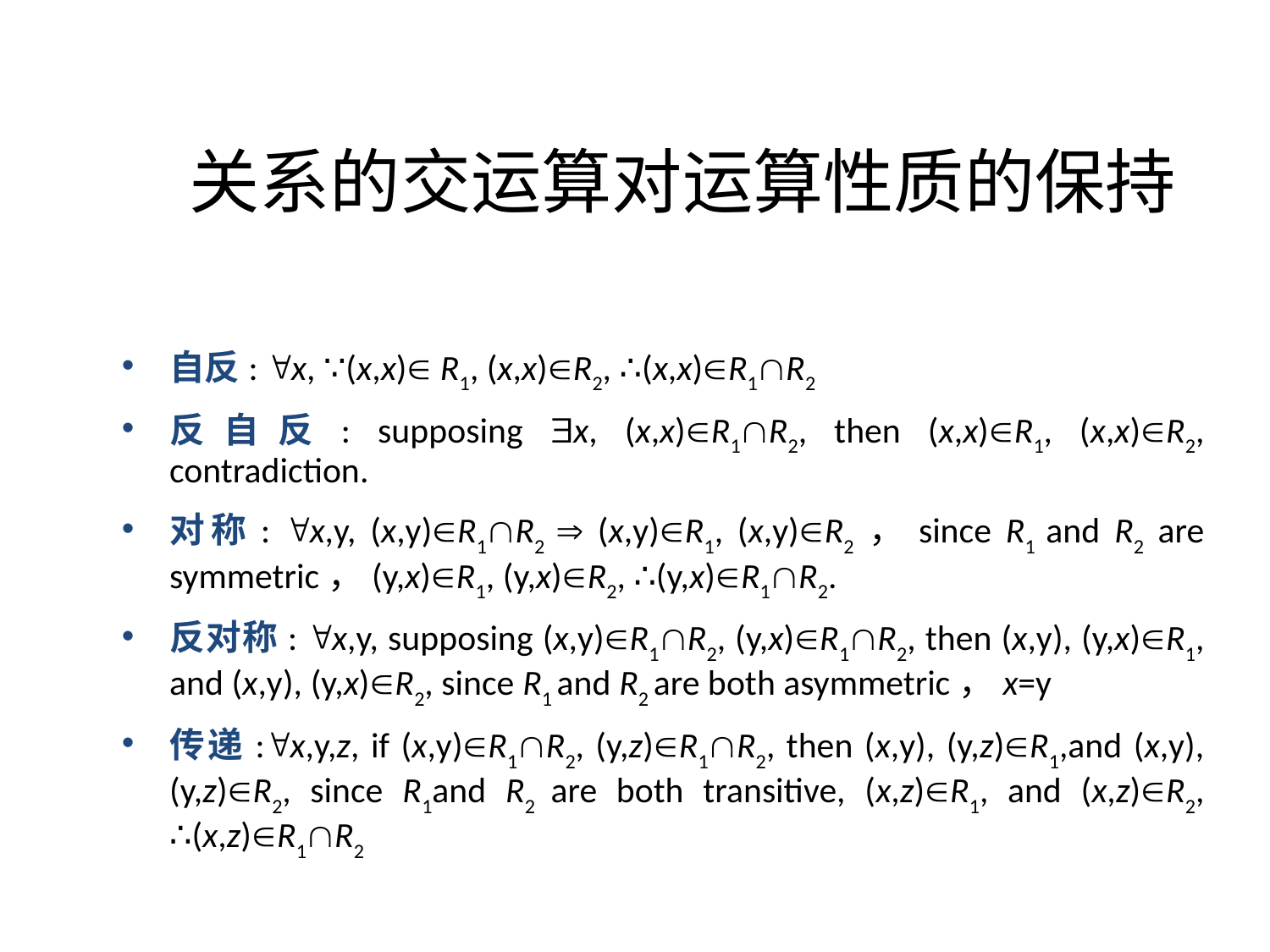

# 关系的交运算对运算性质的保持
自反: ∀x, ∵(x,x)∈ R1, (x,x)∈R2, ∴(x,x)∈R1∩R2
反自反: supposing ∃x, (x,x)∈R1∩R2, then (x,x)∈R1, (x,x)∈R2, contradiction.
对称: ∀x,y, (x,y)∈R1∩R2 ⇒ (x,y)∈R1, (x,y)∈R2，since R1 and R2 are symmetric，(y,x)∈R1, (y,x)∈R2, ∴(y,x)∈R1∩R2.
反对称: ∀x,y, supposing (x,y)∈R1∩R2, (y,x)∈R1∩R2, then (x,y), (y,x)∈R1, and (x,y), (y,x)∈R2, since R1 and R2 are both asymmetric，x=y
传递:∀x,y,z, if (x,y)∈R1∩R2, (y,z)∈R1∩R2, then (x,y), (y,z)∈R1,and (x,y),(y,z)∈R2, since R1and R2 are both transitive, (x,z)∈R1, and (x,z)∈R2, ∴(x,z)∈R1∩R2